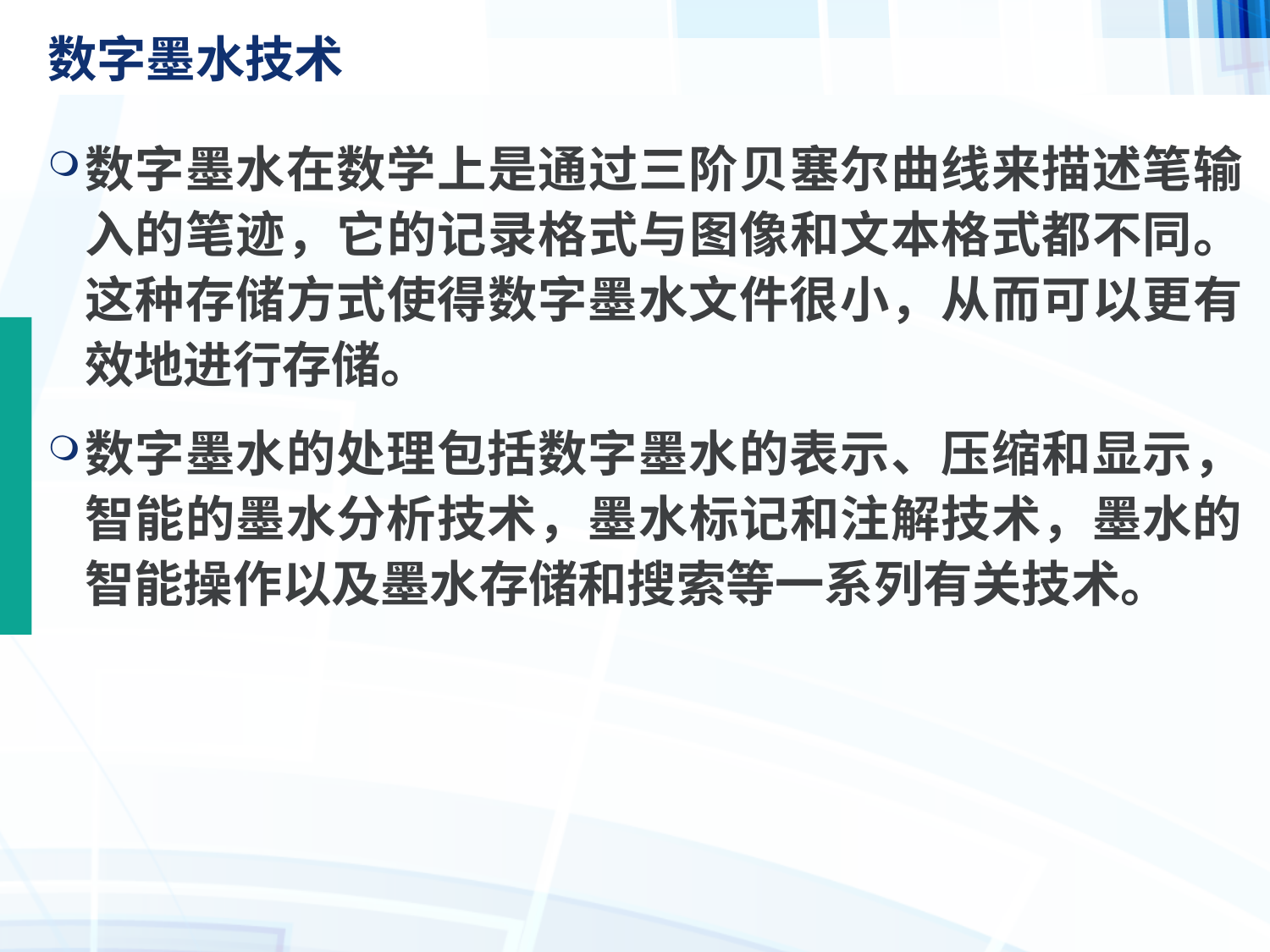

# 数字墨水技术
数字墨水在数学上是通过三阶贝塞尔曲线来描述笔输入的笔迹，它的记录格式与图像和文本格式都不同。这种存储方式使得数字墨水文件很小，从而可以更有效地进行存储。
数字墨水的处理包括数字墨水的表示、压缩和显示，智能的墨水分析技术，墨水标记和注解技术，墨水的智能操作以及墨水存储和搜索等一系列有关技术。